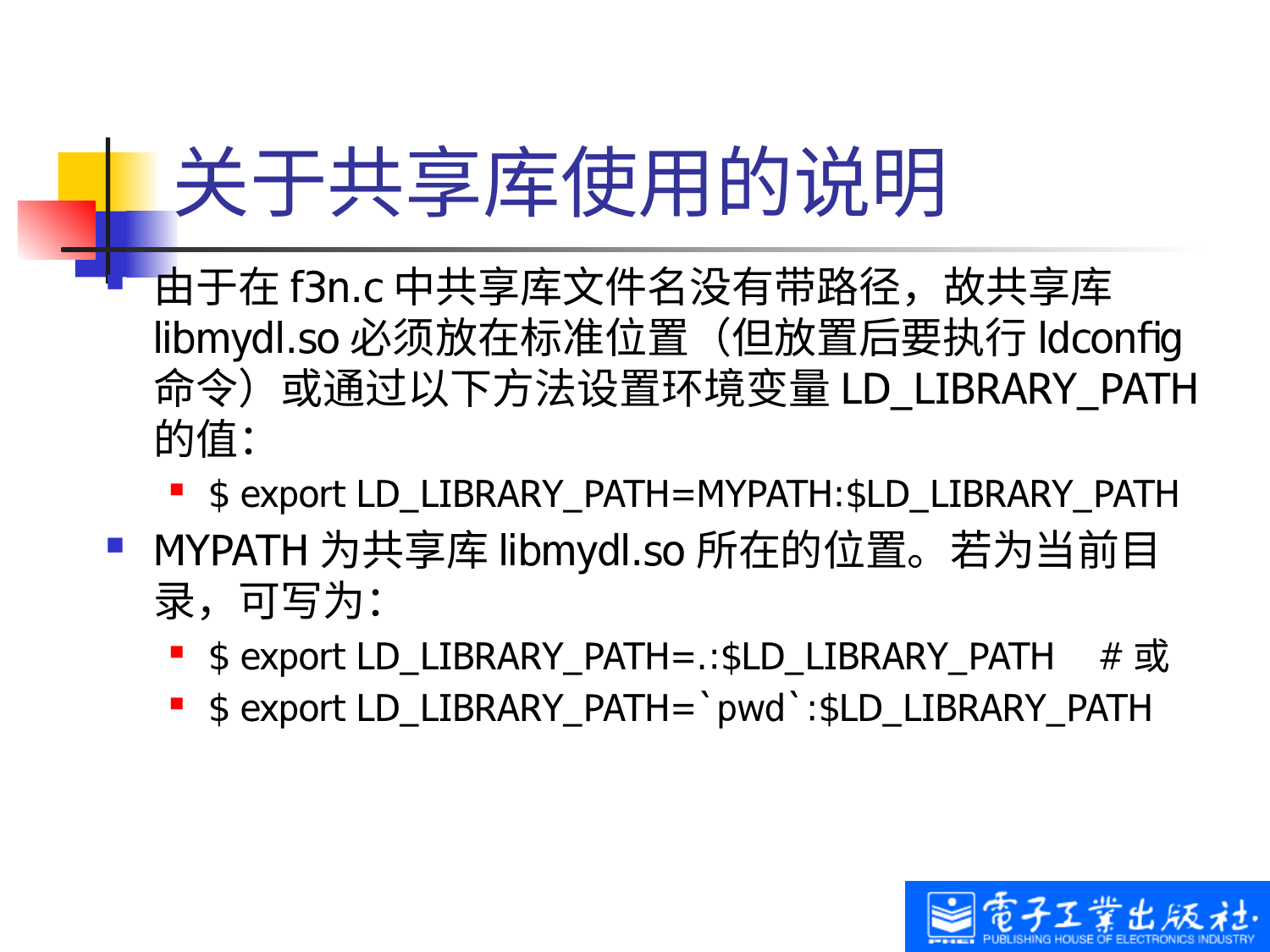

# 关于共享库使用的说明
由于在f3n.c中共享库文件名没有带路径，故共享库libmydl.so必须放在标准位置（但放置后要执行ldconfig命令）或通过以下方法设置环境变量LD_LIBRARY_PATH的值：
$ export LD_LIBRARY_PATH=MYPATH:$LD_LIBRARY_PATH
MYPATH为共享库libmydl.so所在的位置。若为当前目录，可写为：
$ export LD_LIBRARY_PATH=.:$LD_LIBRARY_PATH 	#或
$ export LD_LIBRARY_PATH=`pwd`:$LD_LIBRARY_PATH